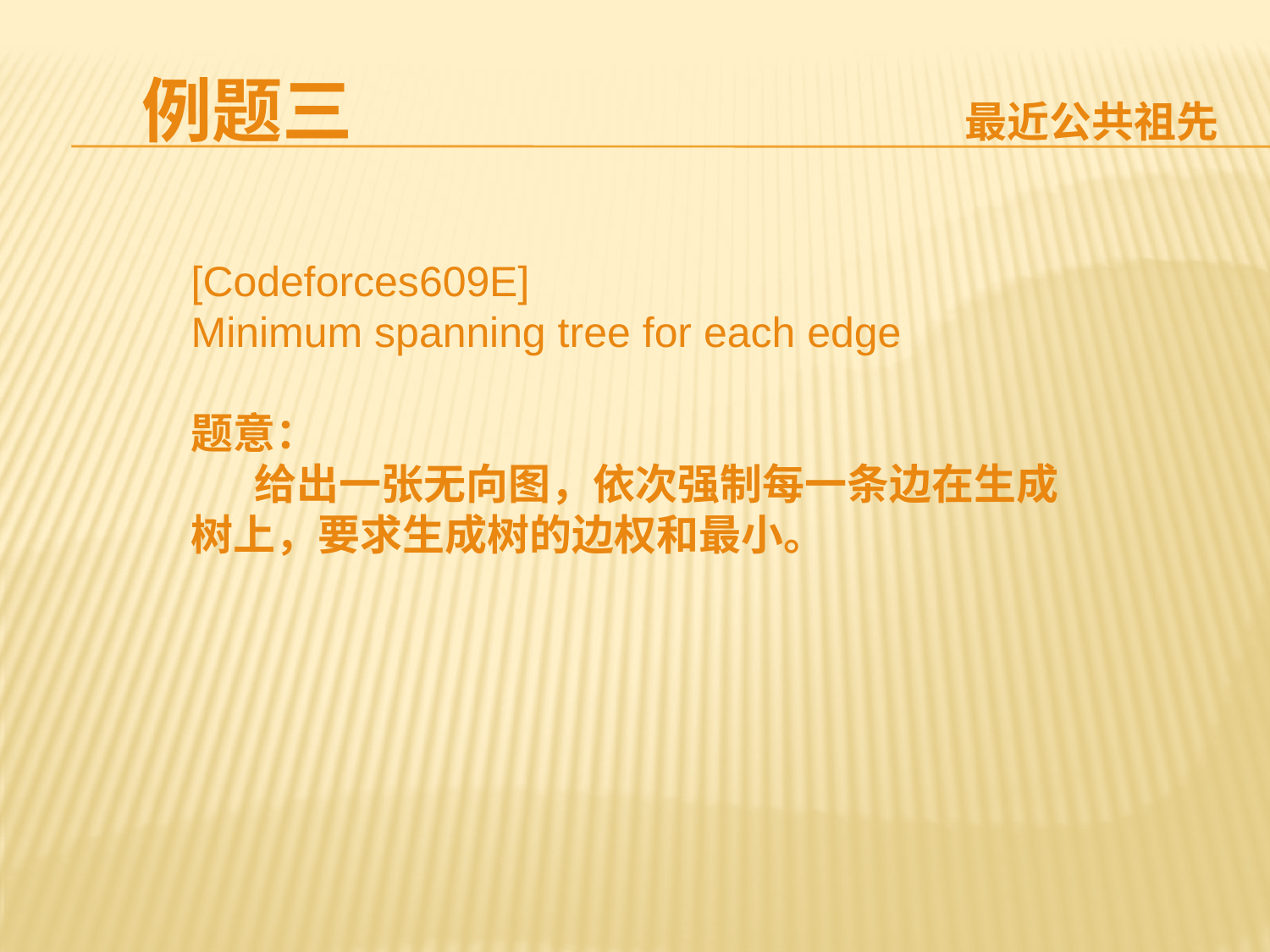

例题三
最近公共祖先
[Codeforces609E]
Minimum spanning tree for each edge

题意：
给出一张无向图，依次强制每一条边在生成树上，要求生成树的边权和最小。